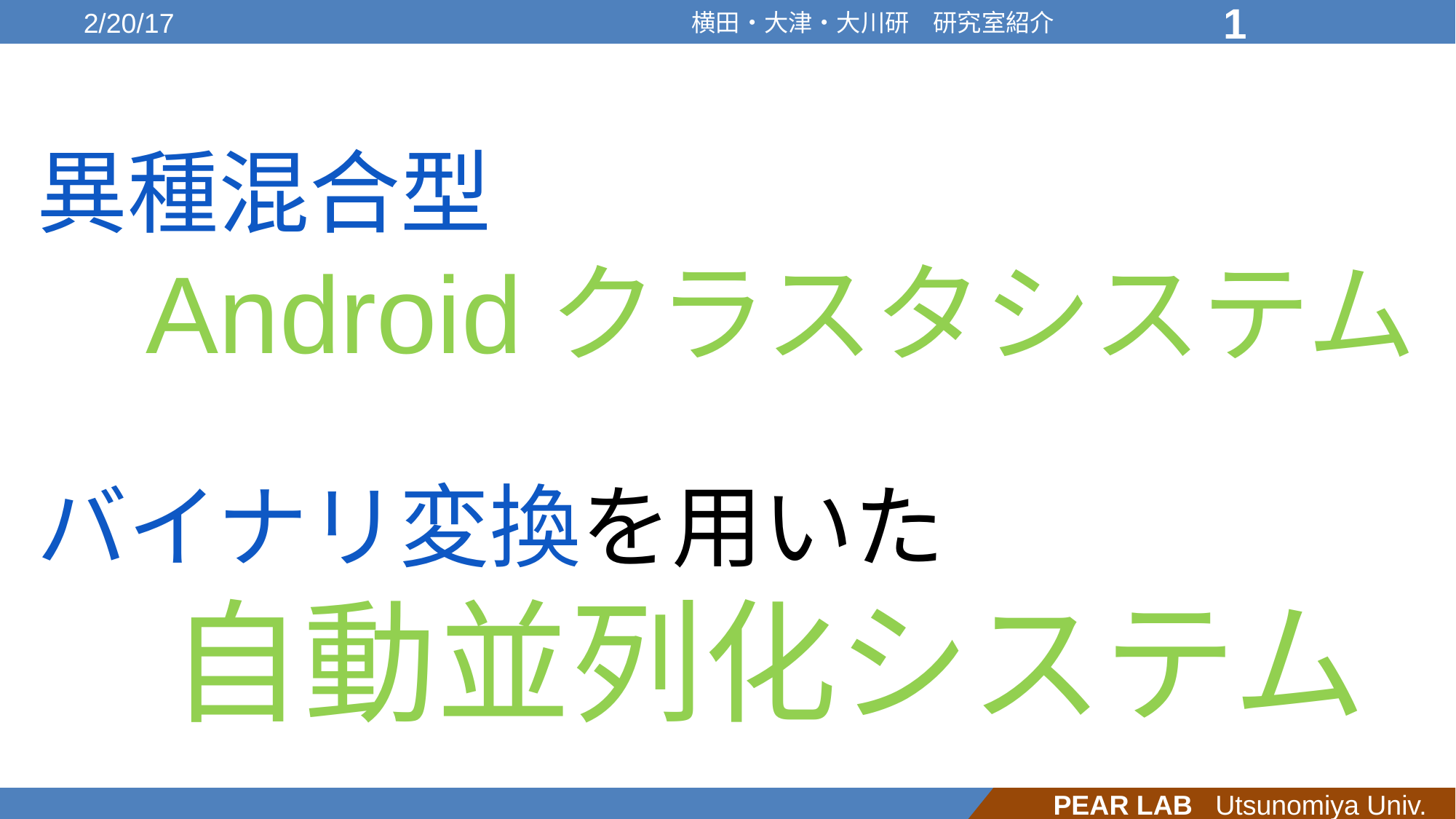

2/20/17
横田・大津・大川研　研究室紹介
1
異種混合型
	Androidクラスタシステム

バイナリ変換を用いた
　自動並列化システム